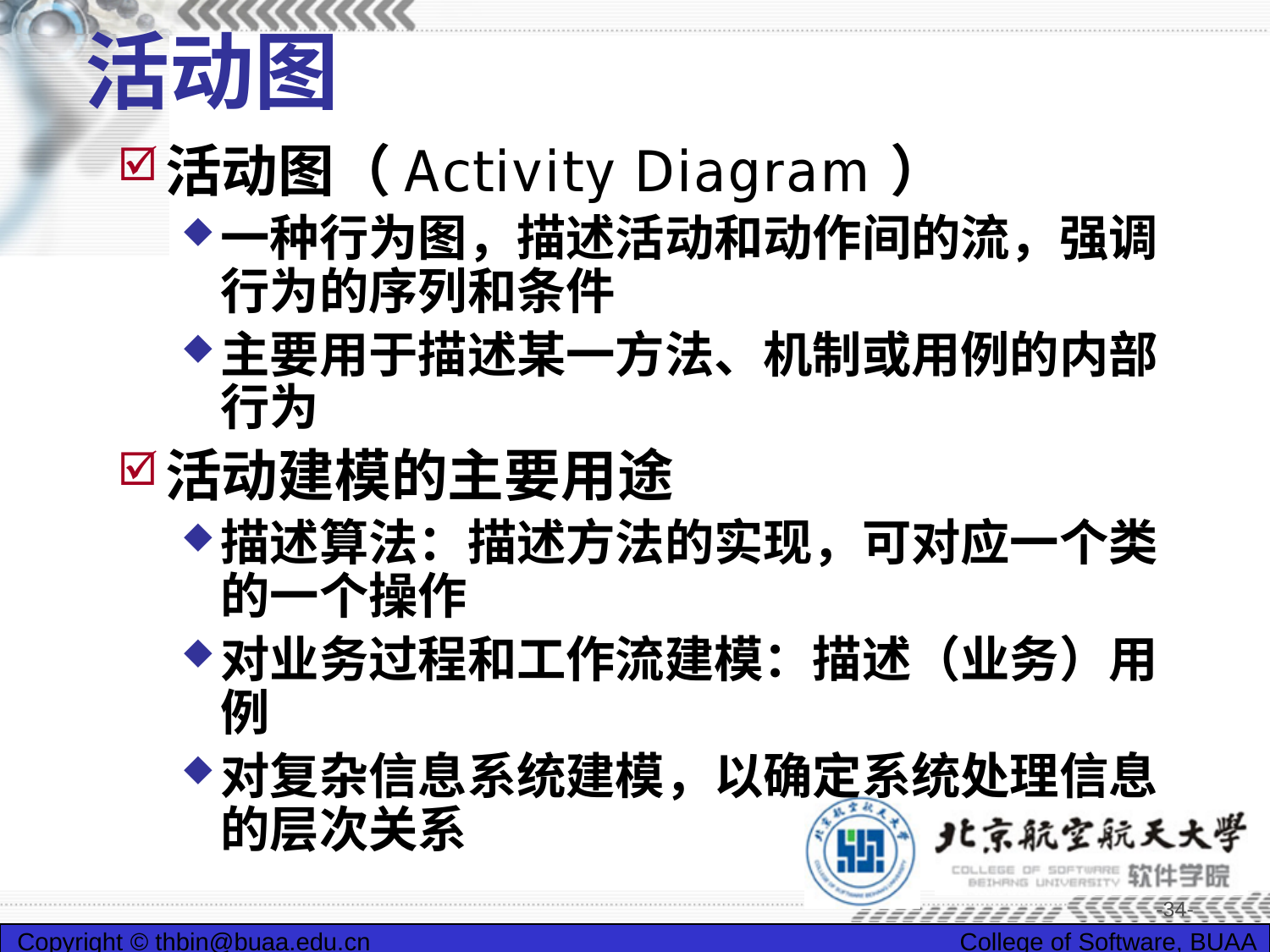

# 活动图
活动图（Activity Diagram）
一种行为图，描述活动和动作间的流，强调行为的序列和条件
主要用于描述某一方法、机制或用例的内部行为
活动建模的主要用途
描述算法：描述方法的实现，可对应一个类的一个操作
对业务过程和工作流建模：描述（业务）用例
对复杂信息系统建模，以确定系统处理信息的层次关系
-34-